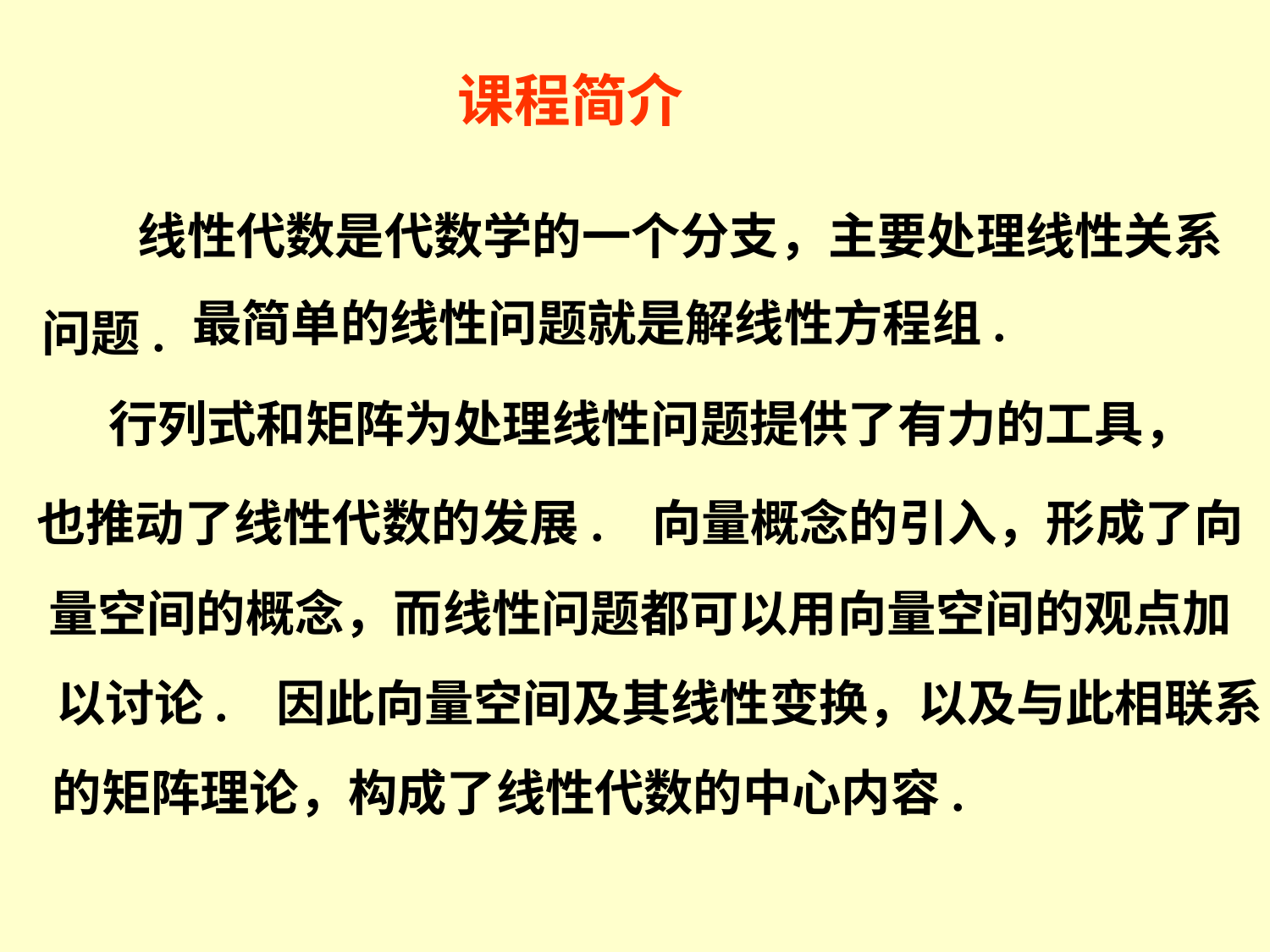

课程简介
线性代数是代数学的一个分支，主要处理线性关系
最简单的线性问题就是解线性方程组.
问题.
行列式和矩阵为处理线性问题提供了有力的工具，
也推动了线性代数的发展.   向量概念的引入，形成了向
量空间的概念，而线性问题都可以用向量空间的观点加
以讨论.   因此向量空间及其线性变换，以及与此相联系
的矩阵理论，构成了线性代数的中心内容.